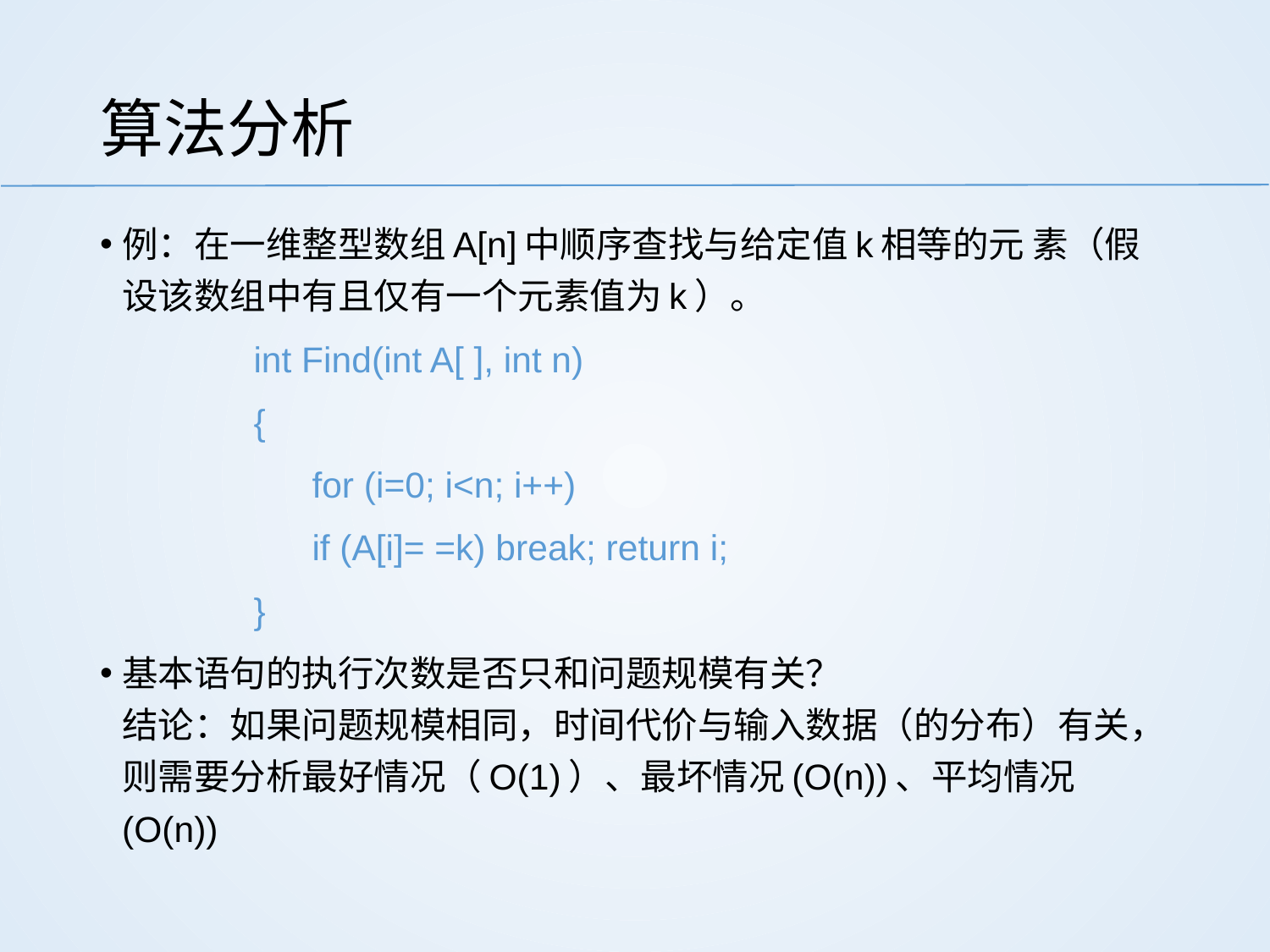

# 算法分析
例：在一维整型数组A[n]中顺序查找与给定值k相等的元 素（假设该数组中有且仅有一个元素值为k）。
int Find(int A[ ], int n)
{
for (i=0; i<n; i++)
if (A[i]= =k) break; return i;
}
基本语句的执行次数是否只和问题规模有关？
结论：如果问题规模相同，时间代价与输入数据（的分布）有关，则需要分析最好情况（O(1)）、最坏情况(O(n))、平均情况(O(n))

72